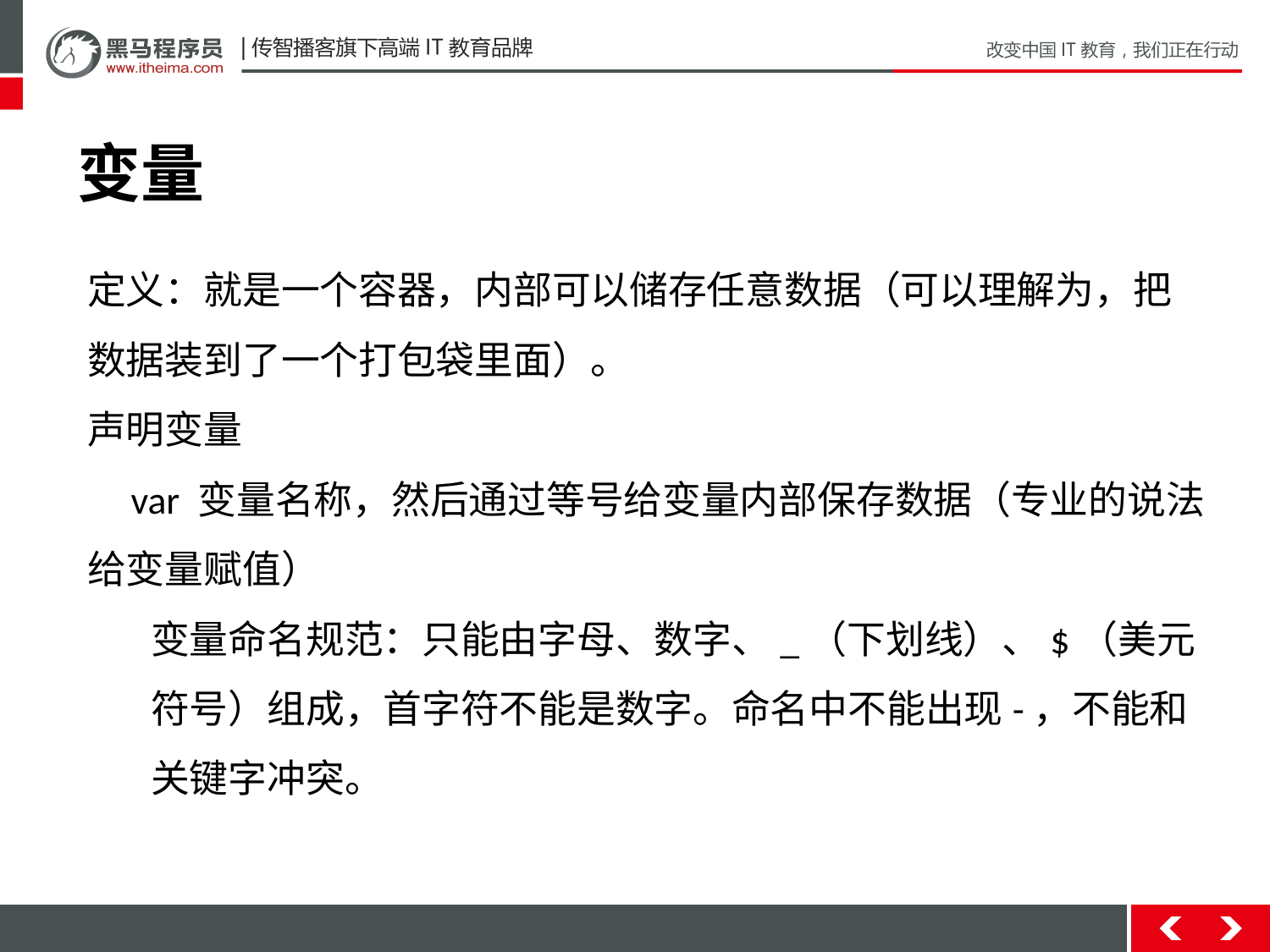

# 变量
定义：就是一个容器，内部可以储存任意数据（可以理解为，把数据装到了一个打包袋里面）。
声明变量
     var 变量名称，然后通过等号给变量内部保存数据（专业的说法给变量赋值）
变量命名规范：只能由字母、数字、_（下划线）、$（美元符号）组成，首字符不能是数字。命名中不能出现-，不能和关键字冲突。